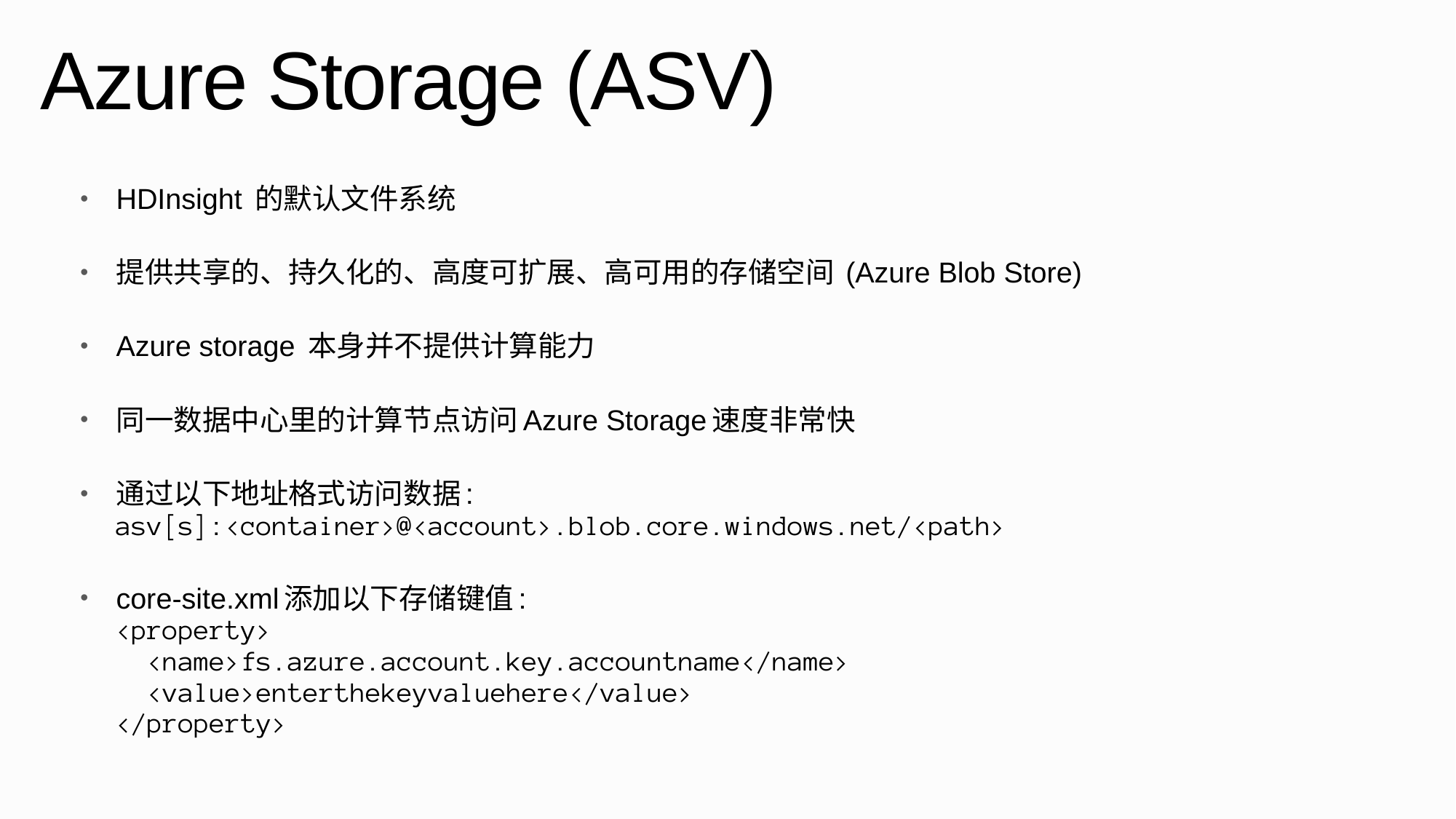

# Azure Storage (ASV)
HDInsight 的默认文件系统

提供共享的、持久化的、高度可扩展、高可用的存储空间 (Azure Blob Store)

Azure storage 本身并不提供计算能力

同一数据中心里的计算节点访问Azure Storage速度非常快

通过以下地址格式访问数据:
asv[s]:<container>@<account>.blob.core.windows.net/<path>

core-site.xml添加以下存储键值:
<property>
  <name>fs.azure.account.key.accountname</name>
  <value>enterthekeyvaluehere</value>
</property>